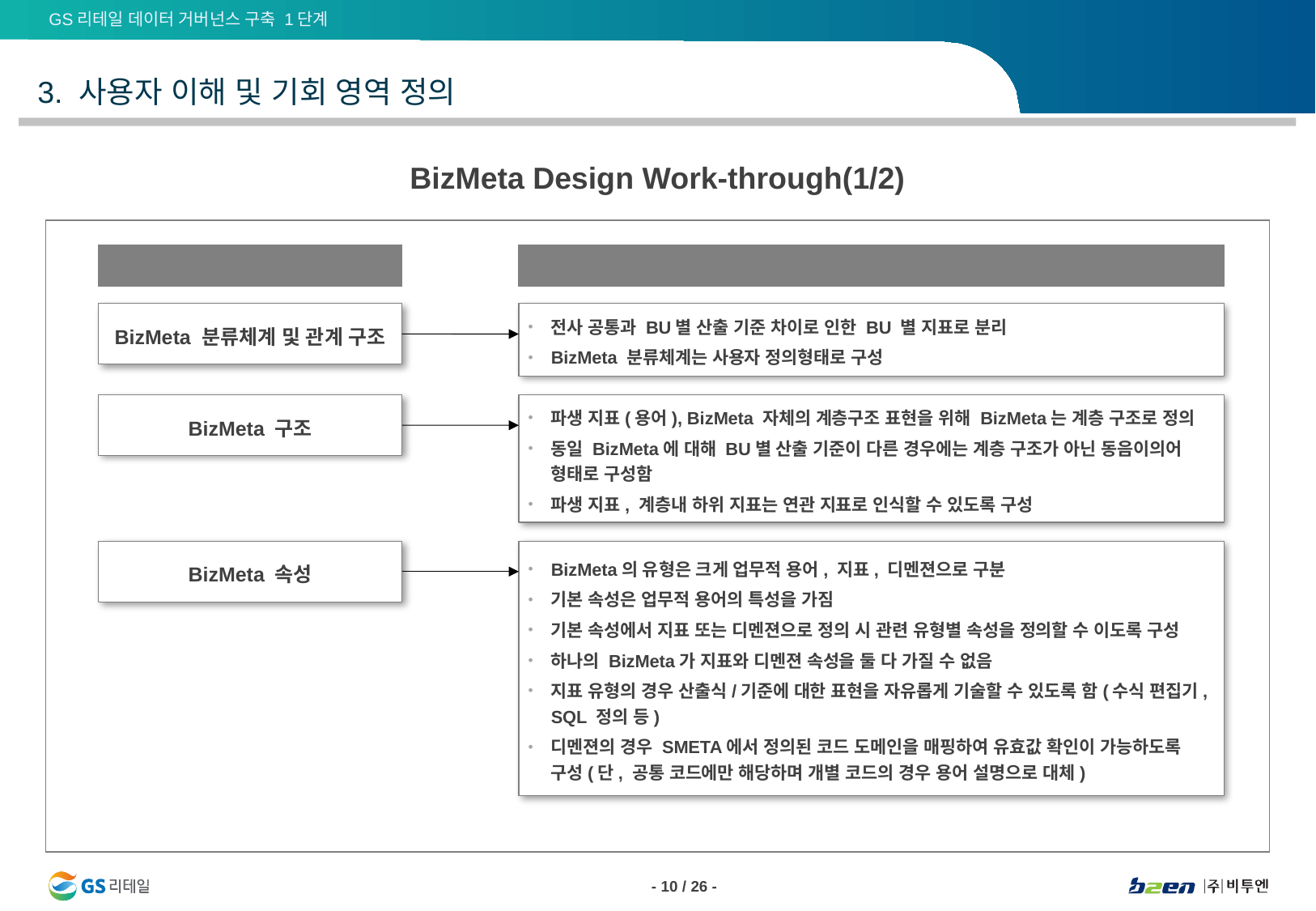

3. 사용자 이해 및 기회 영역 정의
BizMeta Design Work-through(1/2)

유형
정의
BizMeta 분류체계 및 관계 구조
전사 공통과 BU별 산출 기준 차이로 인한 BU 별 지표로 분리
BizMeta 분류체계는 사용자 정의형태로 구성

BizMeta 구조
파생 지표(용어), BizMeta 자체의 계층구조 표현을 위해 BizMeta는 계층 구조로 정의
동일 BizMeta에 대해 BU별 산출 기준이 다른 경우에는 계층 구조가 아닌 동음이의어 형태로 구성함
파생 지표, 계층내 하위 지표는 연관 지표로 인식할 수 있도록 구성

BizMeta 속성
BizMeta의 유형은 크게 업무적 용어, 지표, 디멘젼으로 구분
기본 속성은 업무적 용어의 특성을 가짐
기본 속성에서 지표 또는 디멘젼으로 정의 시 관련 유형별 속성을 정의할 수 이도록 구성
하나의 BizMeta가 지표와 디멘젼 속성을 둘 다 가질 수 없음
지표 유형의 경우 산출식/기준에 대한 표현을 자유롭게 기술할 수 있도록 함(수식 편집기, SQL 정의 등)
디멘젼의 경우 SMETA에서 정의된 코드 도메인을 매핑하여 유효값 확인이 가능하도록 구성(단, 공통 코드에만 해당하며 개별 코드의 경우 용어 설명으로 대체)